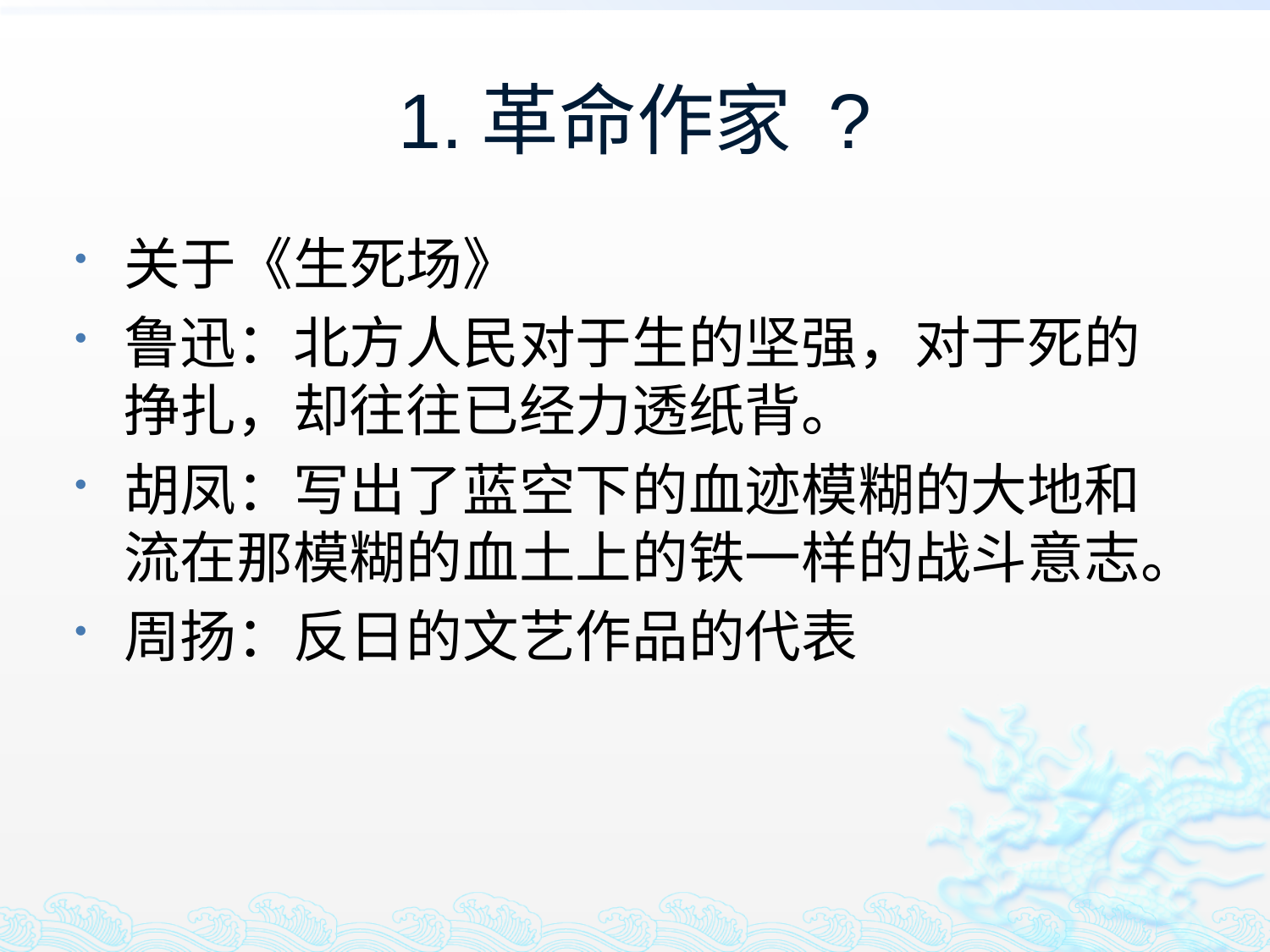

# 1.革命作家 ?
关于《生死场》
鲁迅：北方人民对于生的坚强，对于死的挣扎，却往往已经力透纸背。
胡凤：写出了蓝空下的血迹模糊的大地和流在那模糊的血土上的铁一样的战斗意志。
周扬：反日的文艺作品的代表